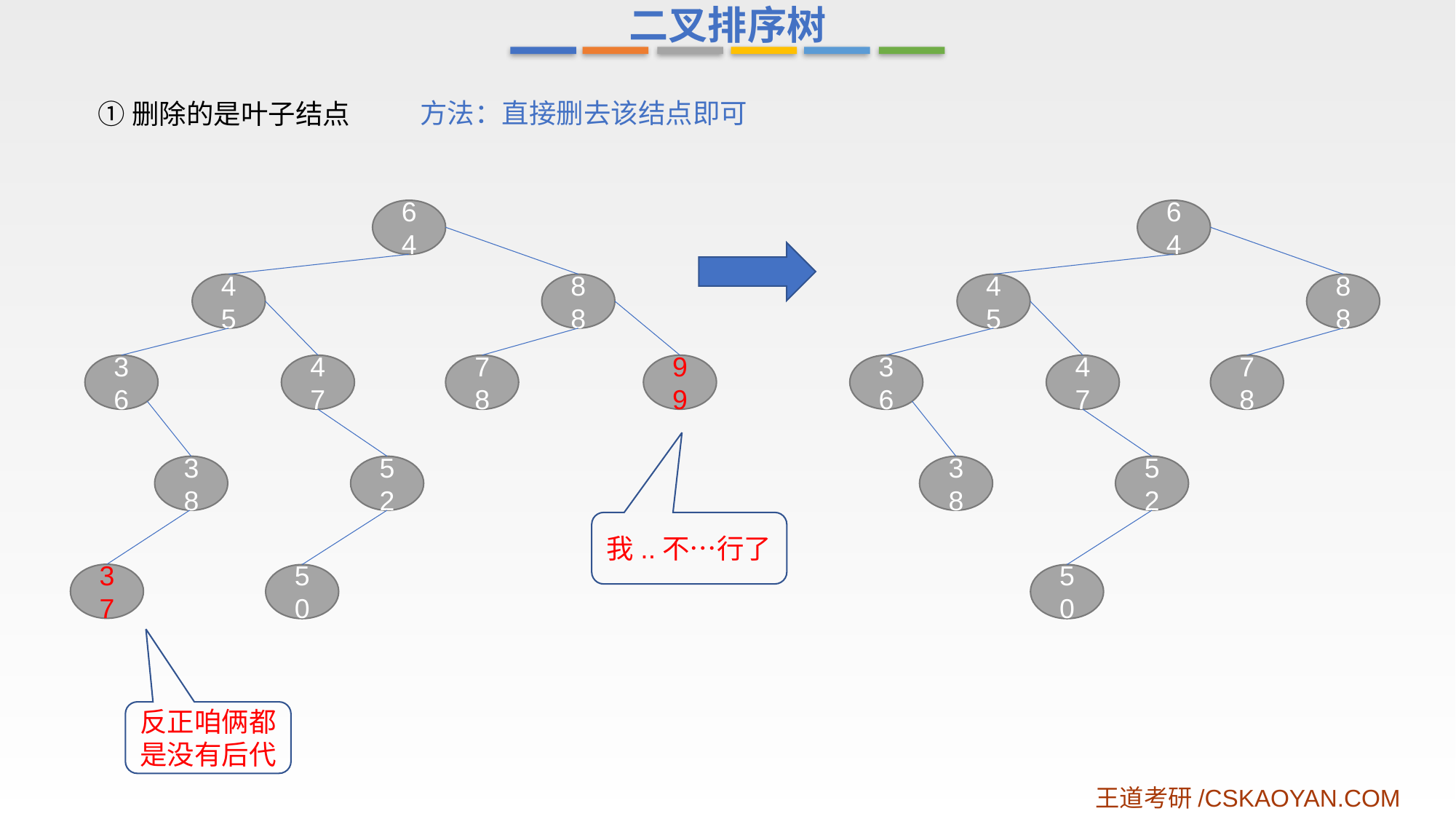

二叉排序树

方法：直接删去该结点即可
①删除的是叶子结点
64
64

45
88
45
88
36
47
78
99
36
47
78
38
52
38
52
我..不…行了
37
50
50
反正咱俩都是没有后代
王道考研/CSKAOYAN.COM